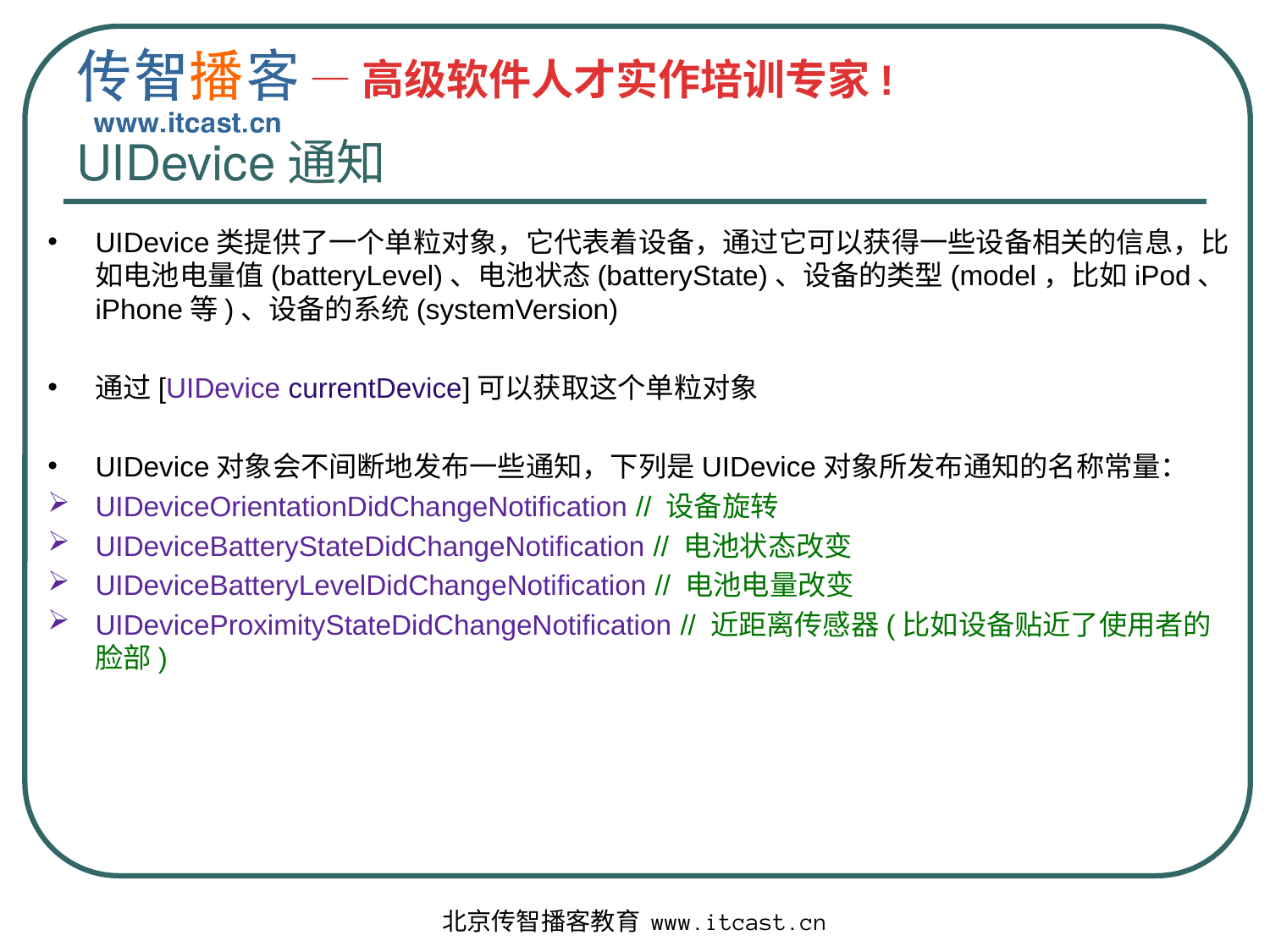

# UIDevice通知
UIDevice类提供了一个单粒对象，它代表着设备，通过它可以获得一些设备相关的信息，比如电池电量值(batteryLevel)、电池状态(batteryState)、设备的类型(model，比如iPod、iPhone等)、设备的系统(systemVersion)

通过[UIDevice currentDevice]可以获取这个单粒对象

UIDevice对象会不间断地发布一些通知，下列是UIDevice对象所发布通知的名称常量：
UIDeviceOrientationDidChangeNotification // 设备旋转
UIDeviceBatteryStateDidChangeNotification // 电池状态改变
UIDeviceBatteryLevelDidChangeNotification // 电池电量改变
UIDeviceProximityStateDidChangeNotification // 近距离传感器(比如设备贴近了使用者的脸部)